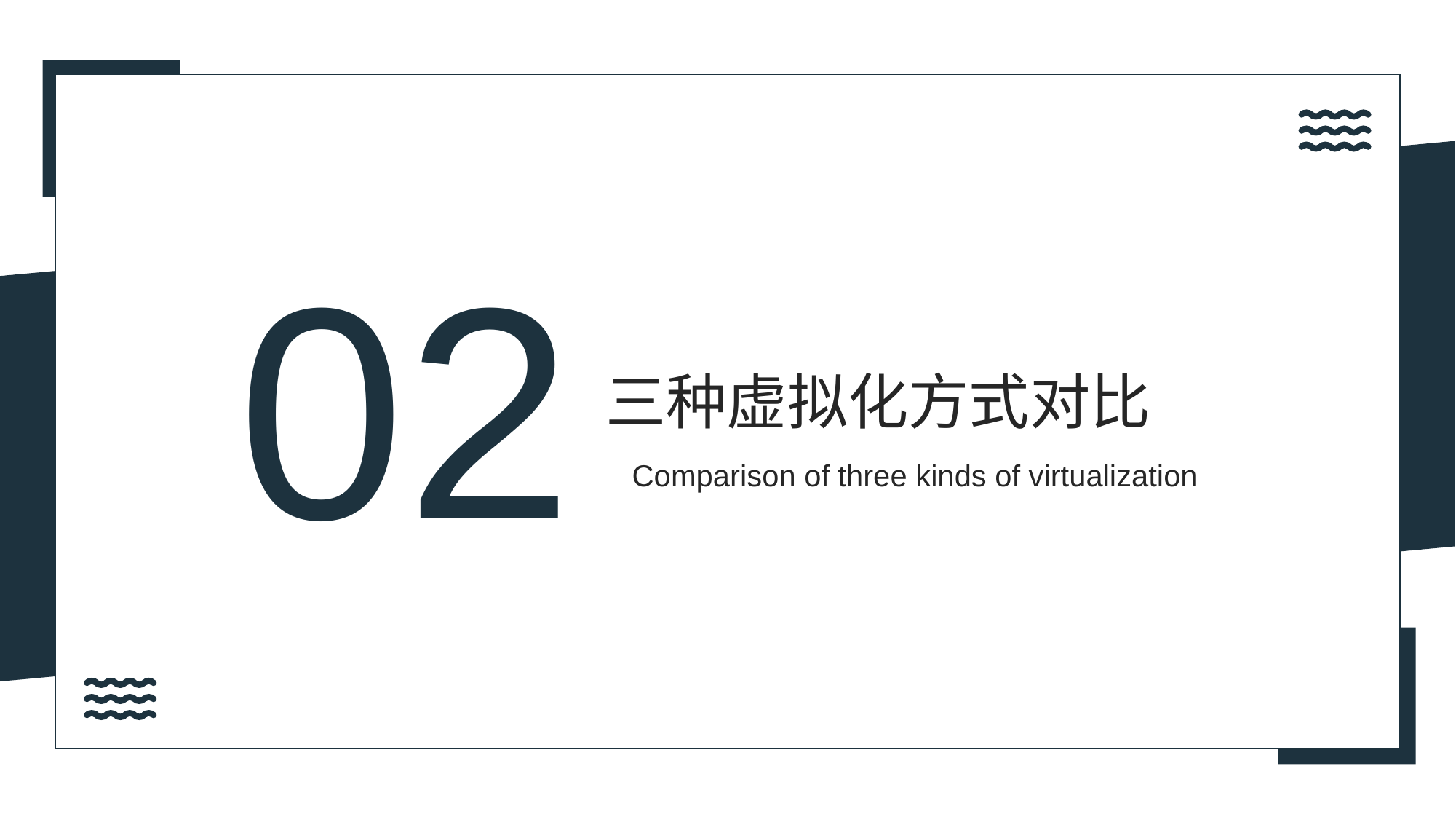

02
三种虚拟化方式对比
Comparison of three kinds of virtualization